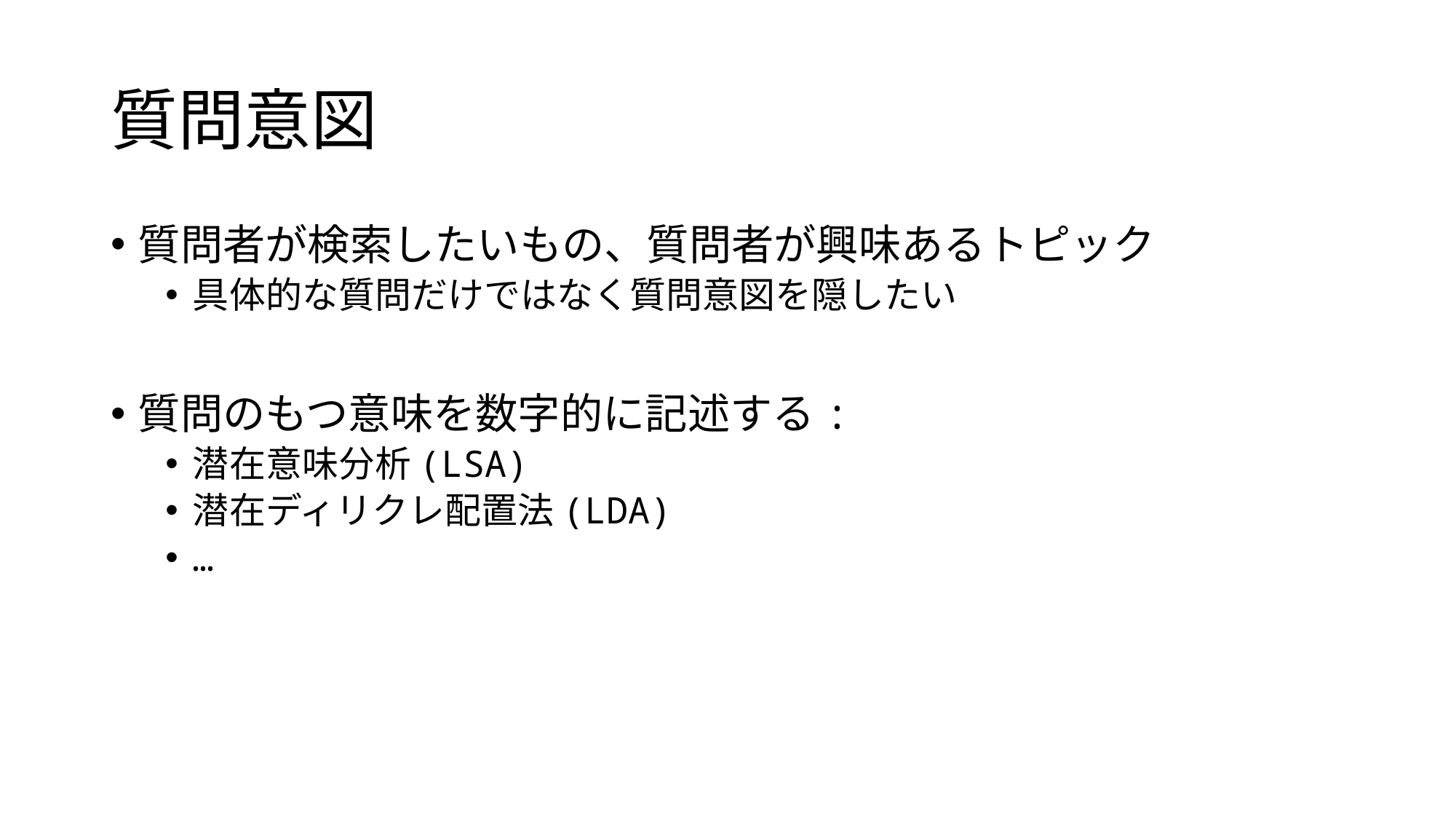

# 質問意図
質問者が検索したいもの、質問者が興味あるトピック
具体的な質問だけではなく質問意図を隠したい

質問のもつ意味を数字的に記述する:
潜在意味分析(LSA)
潜在ディリクレ配置法(LDA)
…